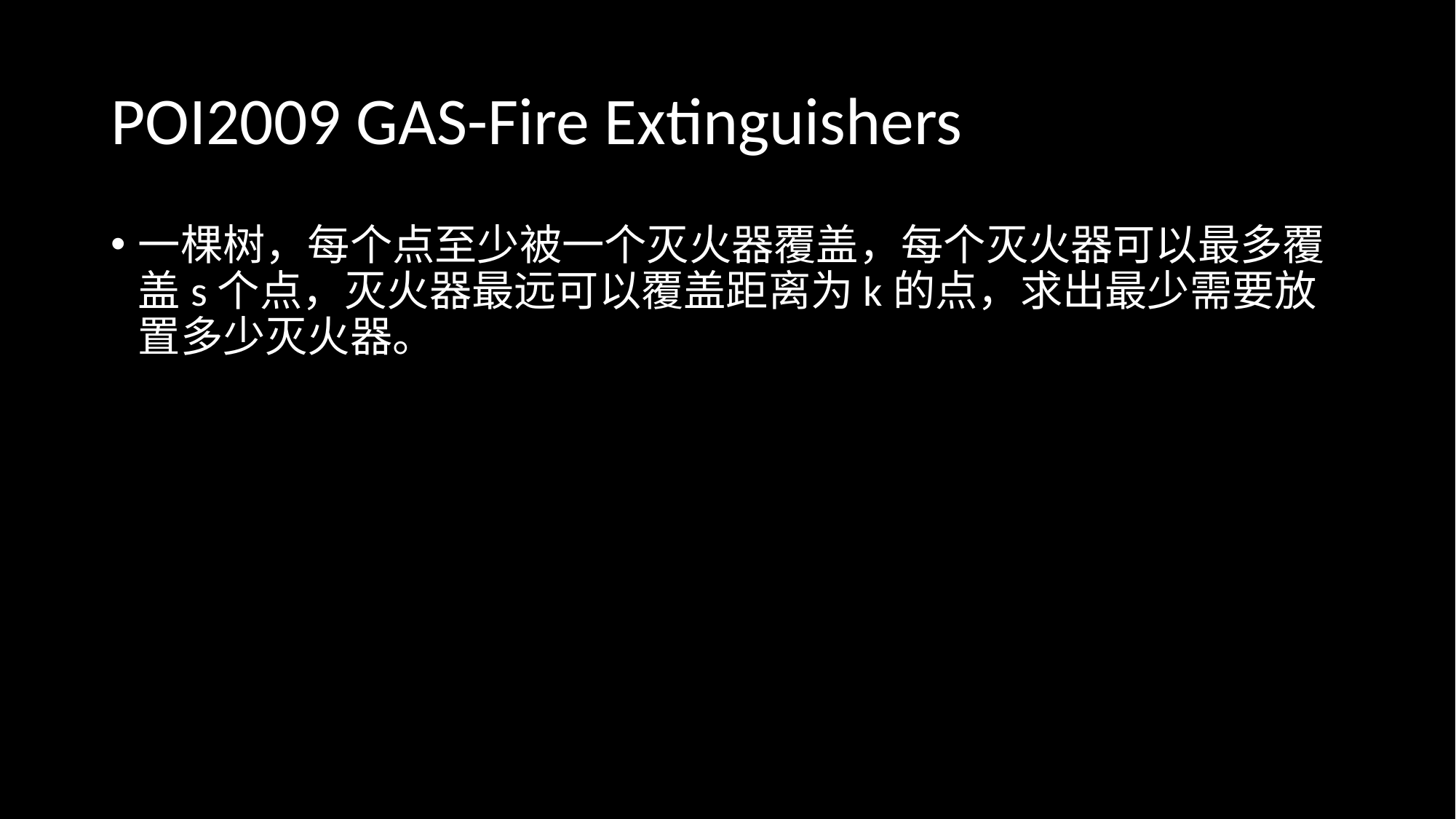

# POI2009 GAS-Fire Extinguishers
一棵树，每个点至少被一个灭火器覆盖，每个灭火器可以最多覆盖s个点，灭火器最远可以覆盖距离为k的点，求出最少需要放置多少灭火器。